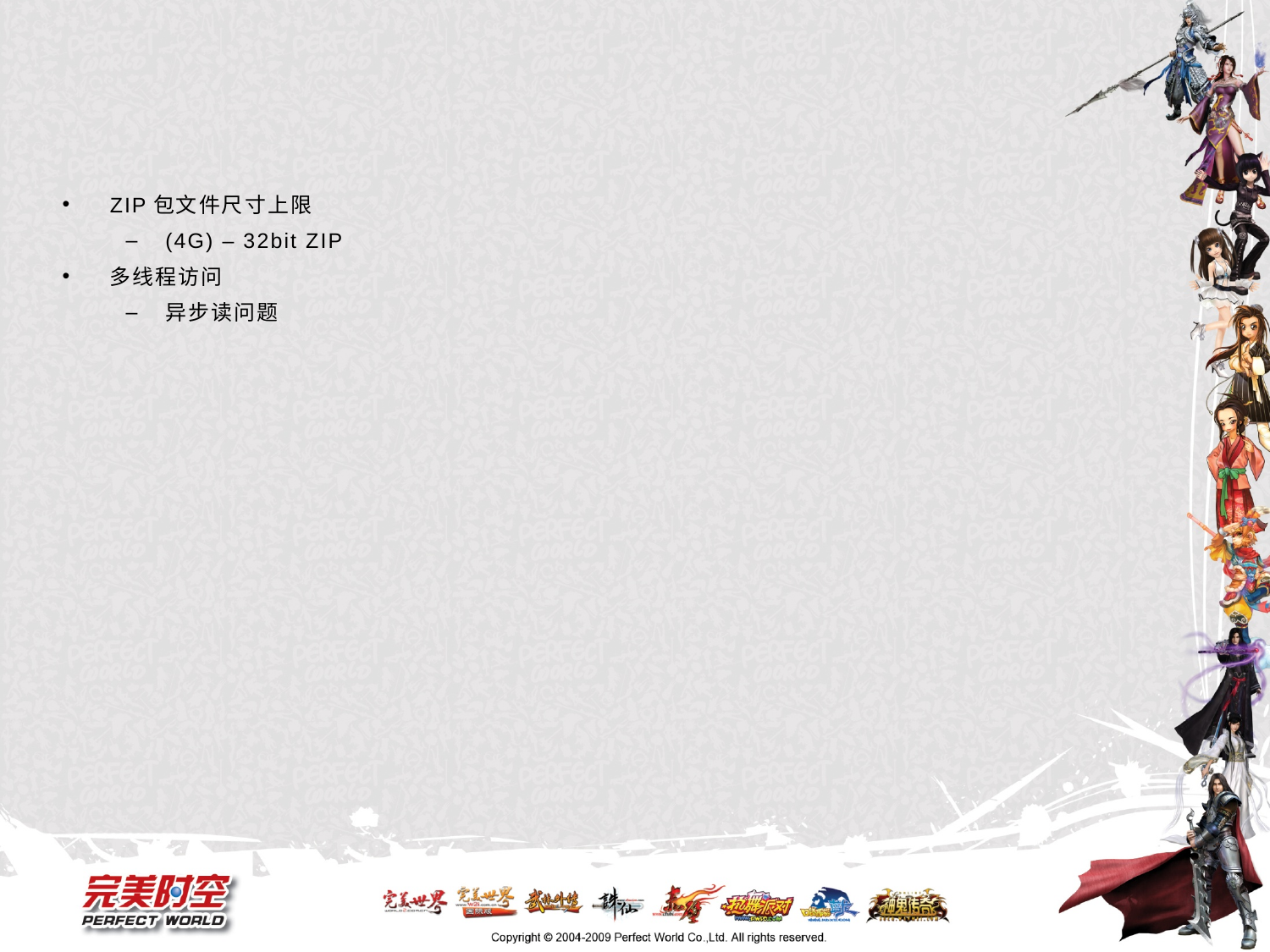

#
ZIP包文件尺寸上限
(4G) – 32bit ZIP
多线程访问
异步读问题